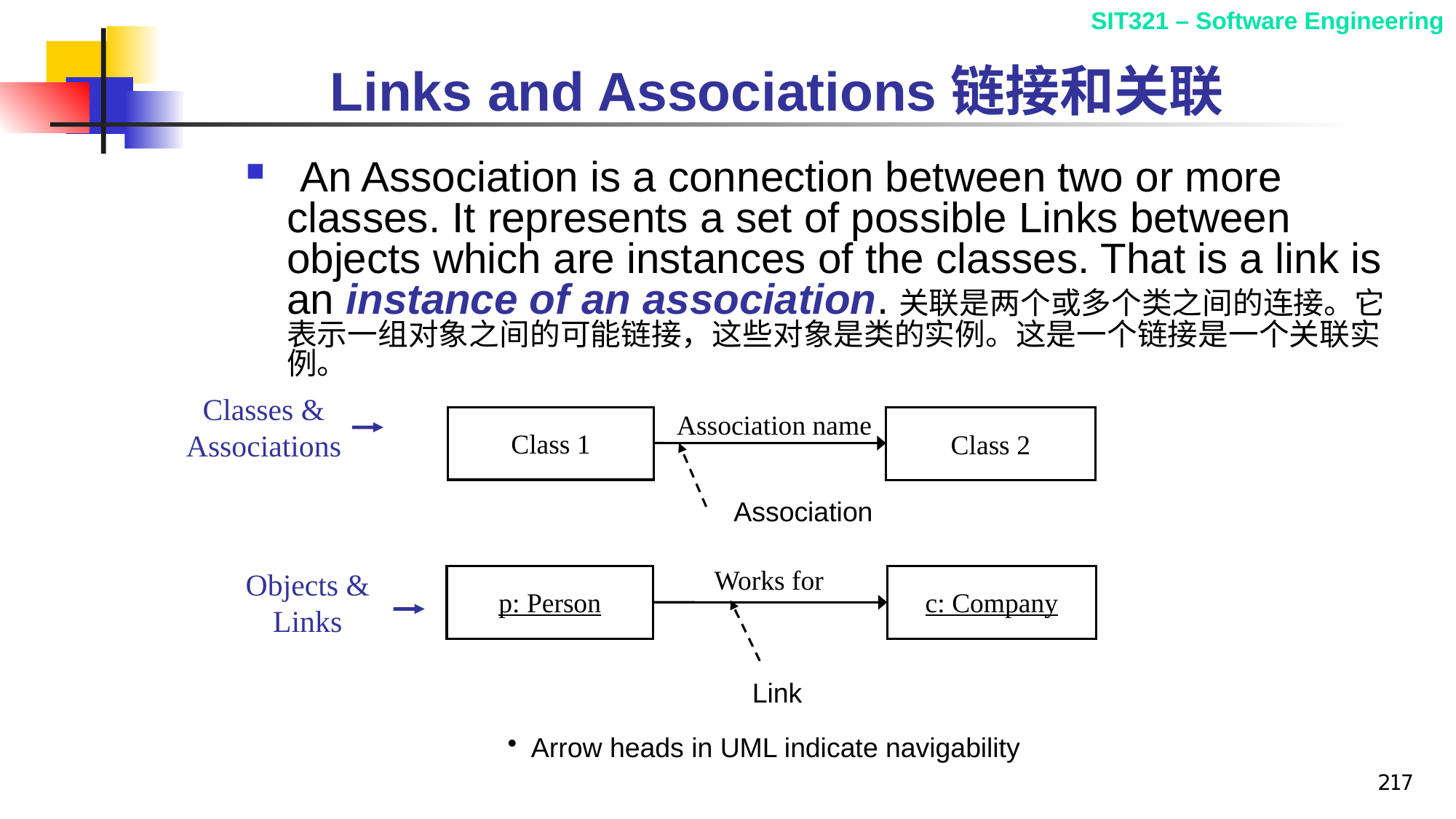

# Links and Associations链接和关联
 An Association is a connection between two or more classes. It represents a set of possible Links between objects which are instances of the classes. That is a link is an instance of an association.关联是两个或多个类之间的连接。它表示一组对象之间的可能链接，这些对象是类的实例。这是一个链接是一个关联实例。
Classes &
Associations

Association name

Class 1

Class 2

Association
Works for

p: Person

c: Company

Link
Objects &
Links

  Arrow heads in UML indicate navigability
217